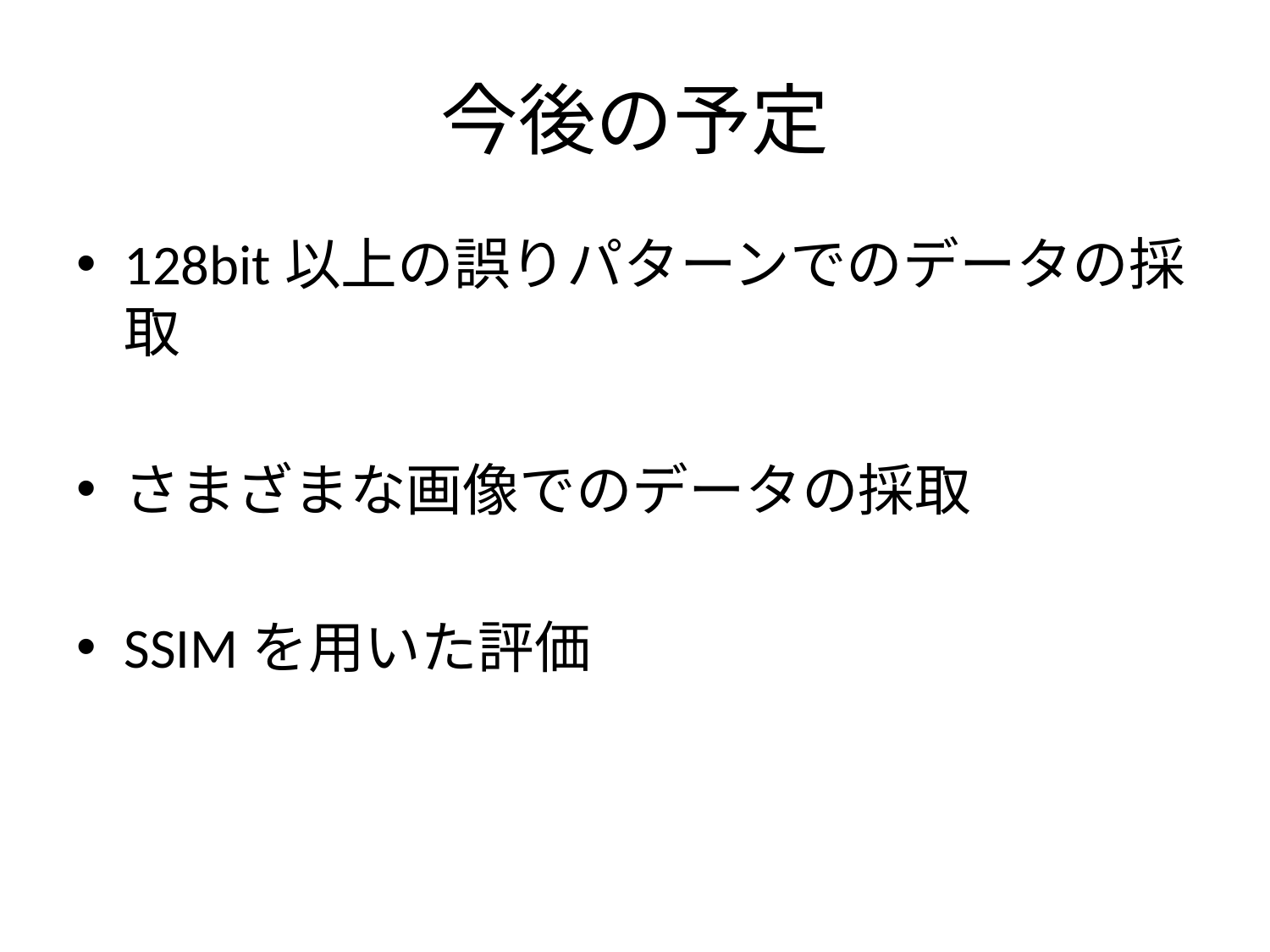

# 今後の予定
128bit以上の誤りパターンでのデータの採取

さまざまな画像でのデータの採取

SSIMを用いた評価